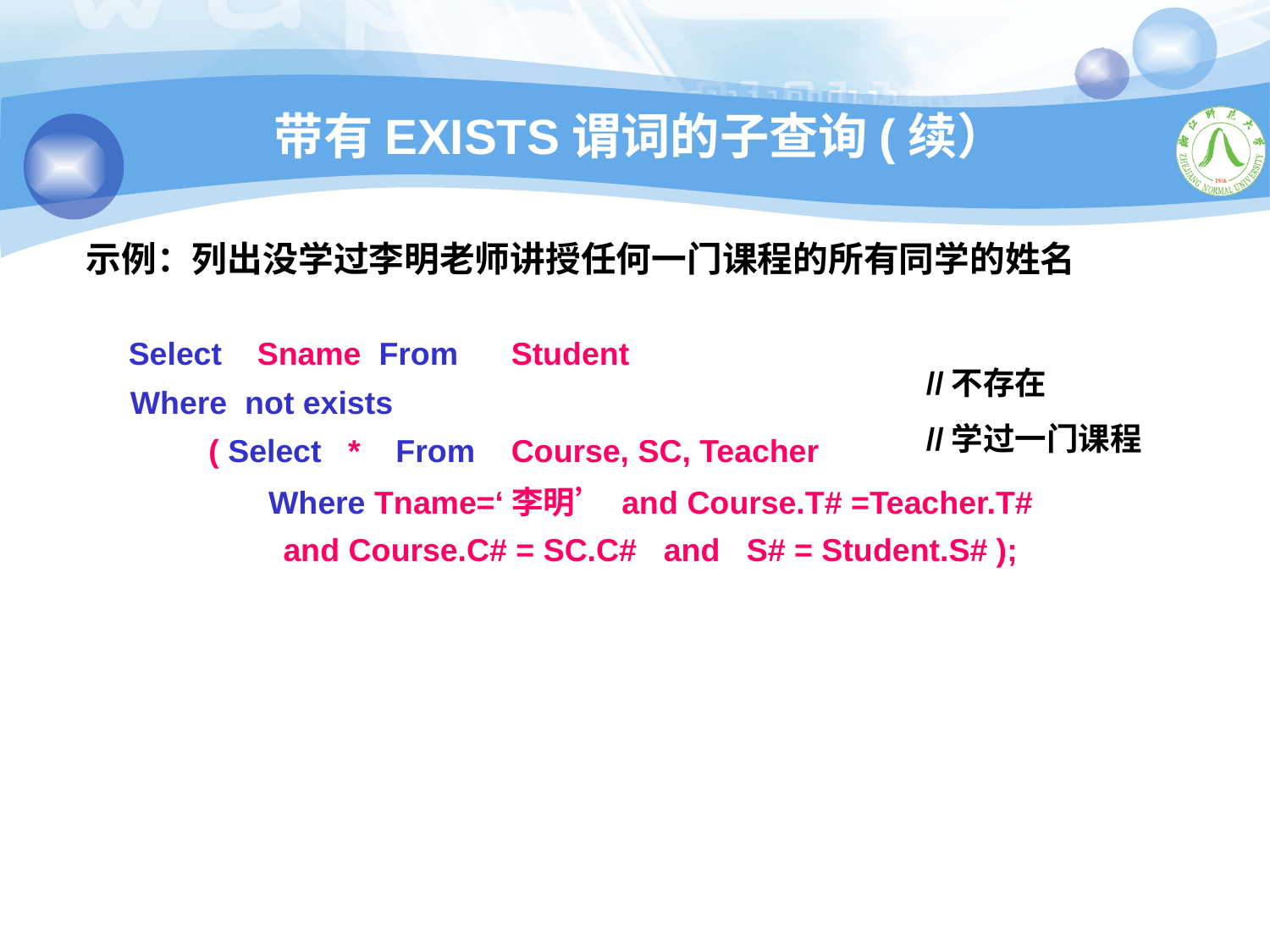

# 带有EXISTS谓词的子查询(续）
示例：列出没学过李明老师讲授任何一门课程的所有同学的姓名
Select	Sname  From	Student
Where  not exists
         ( Select   *    From	Course, SC, Teacher
//不存在
//学过一门课程
Where Tname=‘李明’ and Course.T# =Teacher.T#
and Course.C# = SC.C#   and   S# = Student.S# );